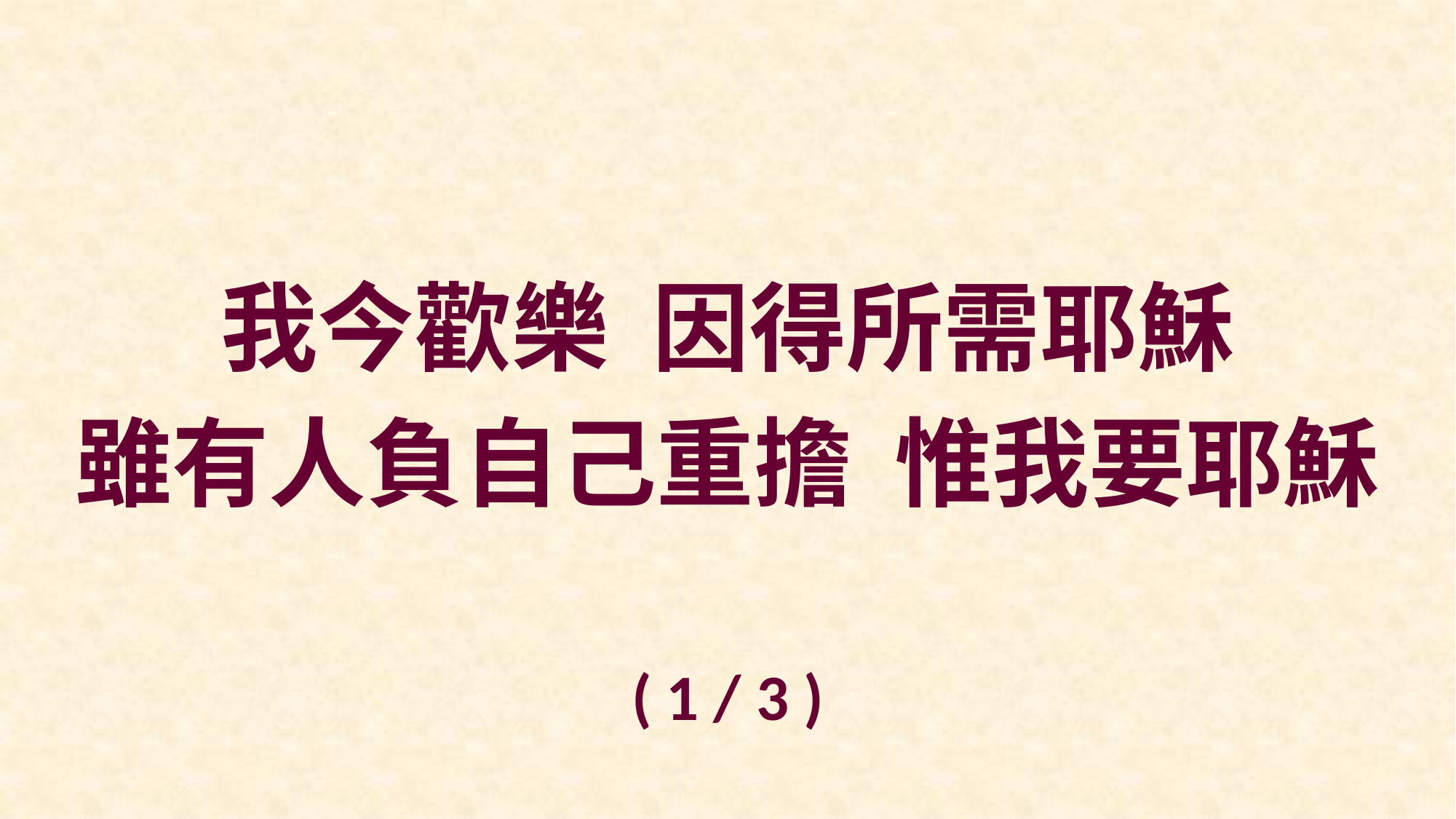

我今歡樂  因得所需耶穌
雖有人負自己重擔  惟我要耶穌
( 1 / 3 )